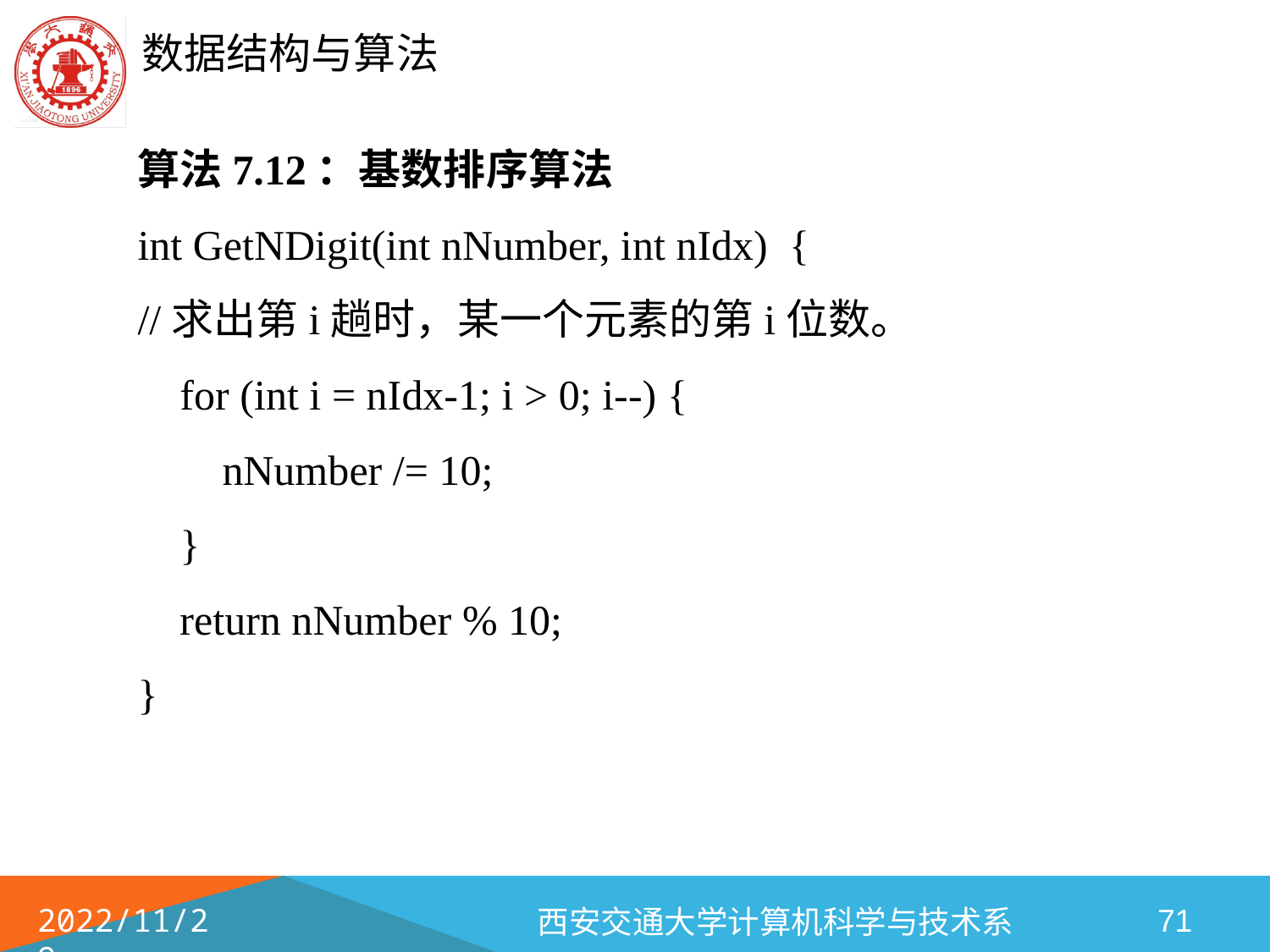

算法7.12：基数排序算法
int GetNDigit(int nNumber, int nIdx)  {
//求出第i趟时，某一个元素的第i位数。
    for (int i = nIdx-1; i > 0; i--) {
        nNumber /= 10;
    }
    return nNumber % 10;
}